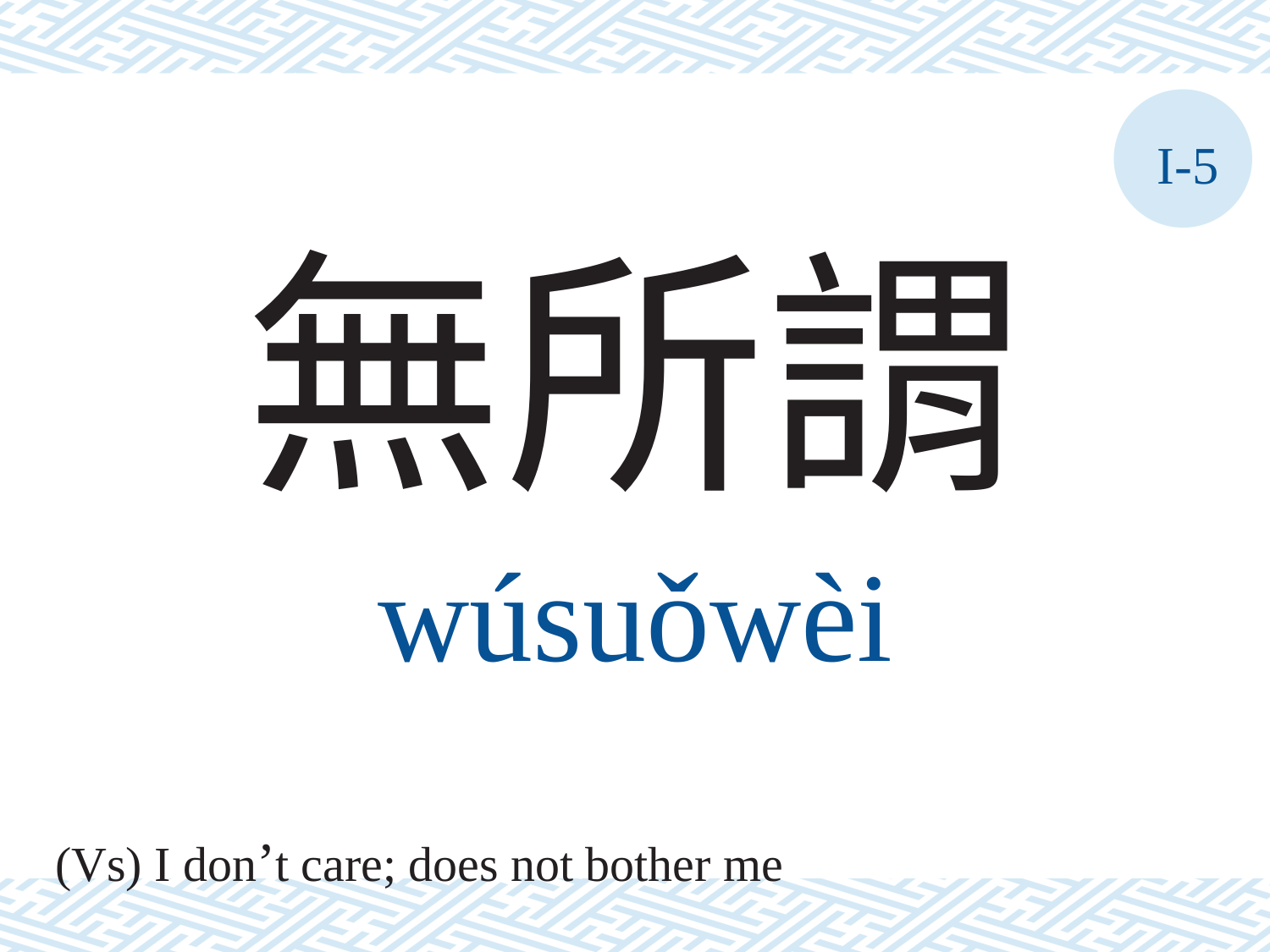

I-5
無所謂
wúsuǒwèi
(Vs) I don’t care; does not bother me